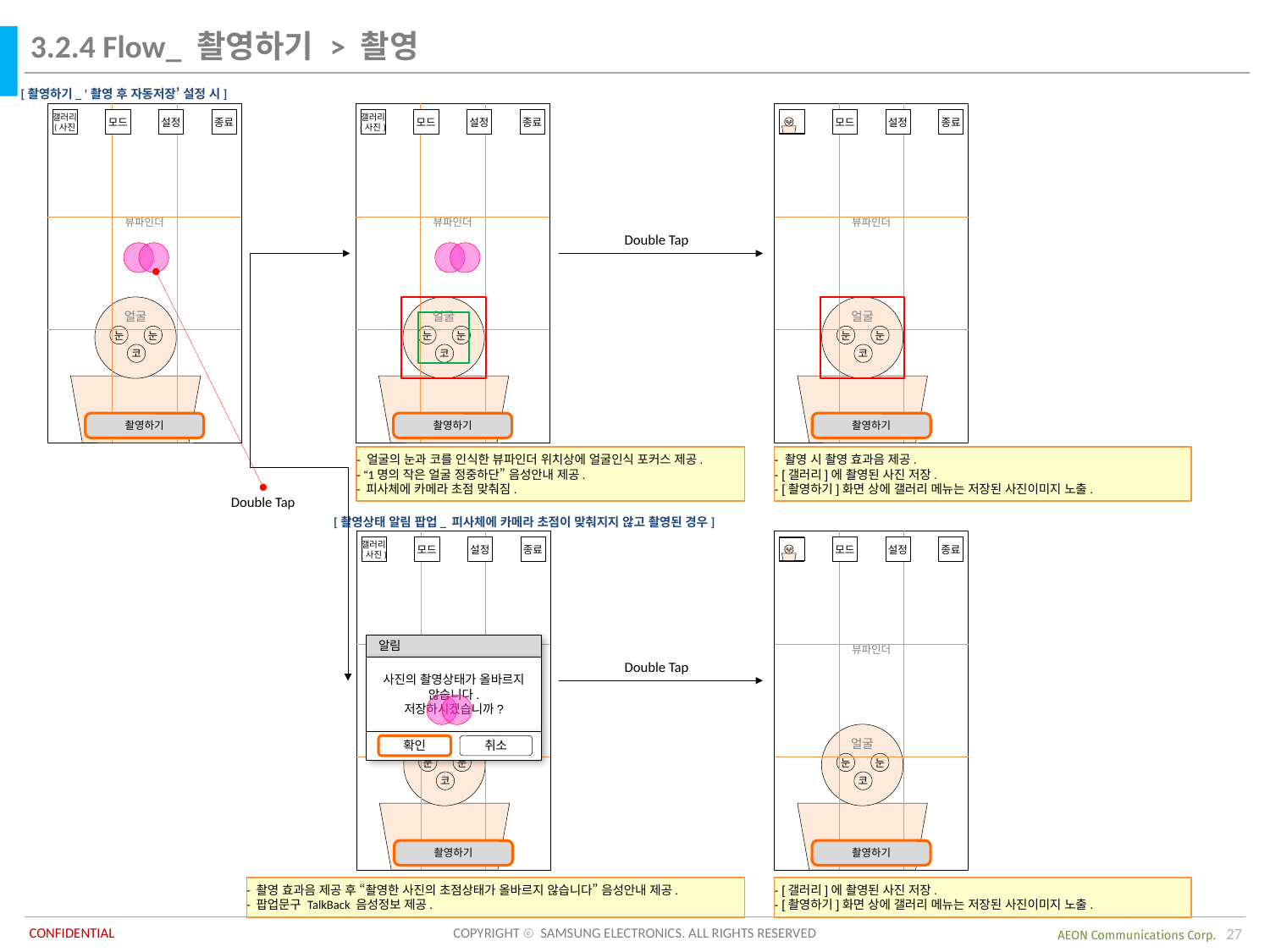

3.2.4 Flow_ 촬영하기 > 촬영
[촬영하기_ ‘촬영 후 자동저장’ 설정 시]
뷰파인더

갤러리
(사진
모드
설정
종료
촬영하기
뷰파인더

갤러리
(사진)
모드
설정
종료
촬영하기
뷰파인더

갤러리
(사진)
모드
설정
종료
촬영하기

Double Tap

얼굴
눈
눈
코

얼굴
눈
눈
코

얼굴
눈
눈
코

- 얼굴의 눈과 코를 인식한 뷰파인더 위치상에 얼굴인식 포커스 제공.
- “1명의 작은 얼굴 정중하단” 음성안내 제공.
- 피사체에 카메라 초점 맞춰짐.
- 촬영 시 촬영 효과음 제공.
- [갤러리]에 촬영된 사진 저장.
- [촬영하기]화면 상에 갤러리 메뉴는 저장된 사진이미지 노출.
Double Tap
[촬영상태 알림 팝업_ 피사체에 카메라 초점이 맞춰지지 않고 촬영된 경우]
뷰파인더

갤러리
(사진)
모드
설정
종료
촬영하기
뷰파인더

갤러리
(사진)
모드
설정
종료
촬영하기

알림
사진의 촬영상태가 올바르지 않습니다.
저장하시겠습니까?

확인
취소
Double Tap

얼굴
눈
눈
코

얼굴
눈
눈
코

- 촬영 효과음 제공 후 “촬영한 사진의 초점상태가 올바르지 않습니다” 음성안내 제공.
- 팝업문구 TalkBack 음성정보 제공.
- [갤러리]에 촬영된 사진 저장.
- [촬영하기]화면 상에 갤러리 메뉴는 저장된 사진이미지 노출.
27